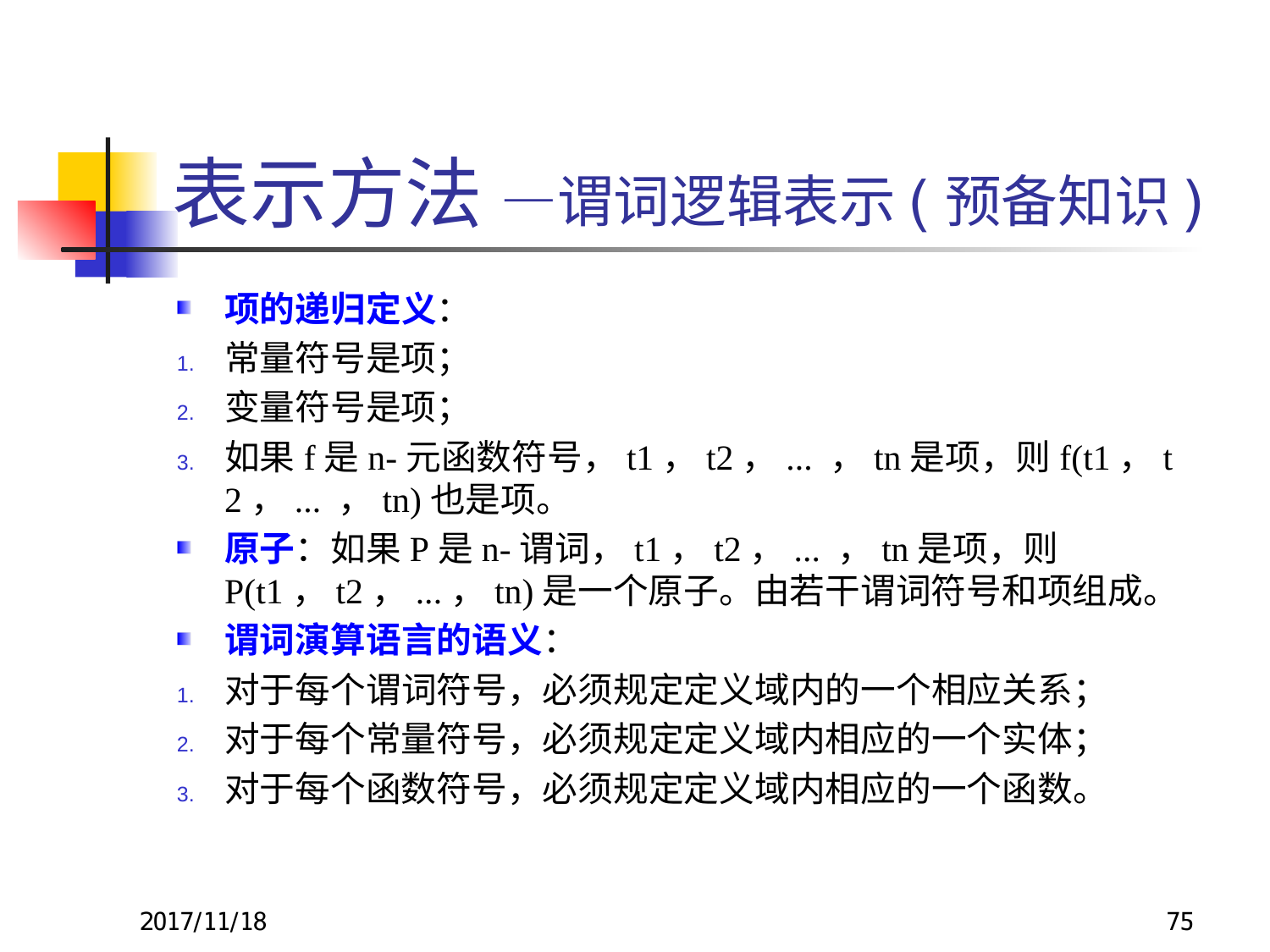

# 表示方法 —谓词逻辑表示(预备知识)
项的递归定义：
常量符号是项；
变量符号是项；
如果f是n-元函数符号，t1，t2，... ，tn是项，则f(t1，t2，... ，tn)也是项。
原子：如果P是n-谓词，t1，t2，... ，tn是项，则P(t1，t2，...，tn)是一个原子。由若干谓词符号和项组成。
谓词演算语言的语义：
对于每个谓词符号，必须规定定义域内的一个相应关系；
对于每个常量符号，必须规定定义域内相应的一个实体；
对于每个函数符号，必须规定定义域内相应的一个函数。
2017/11/18
75